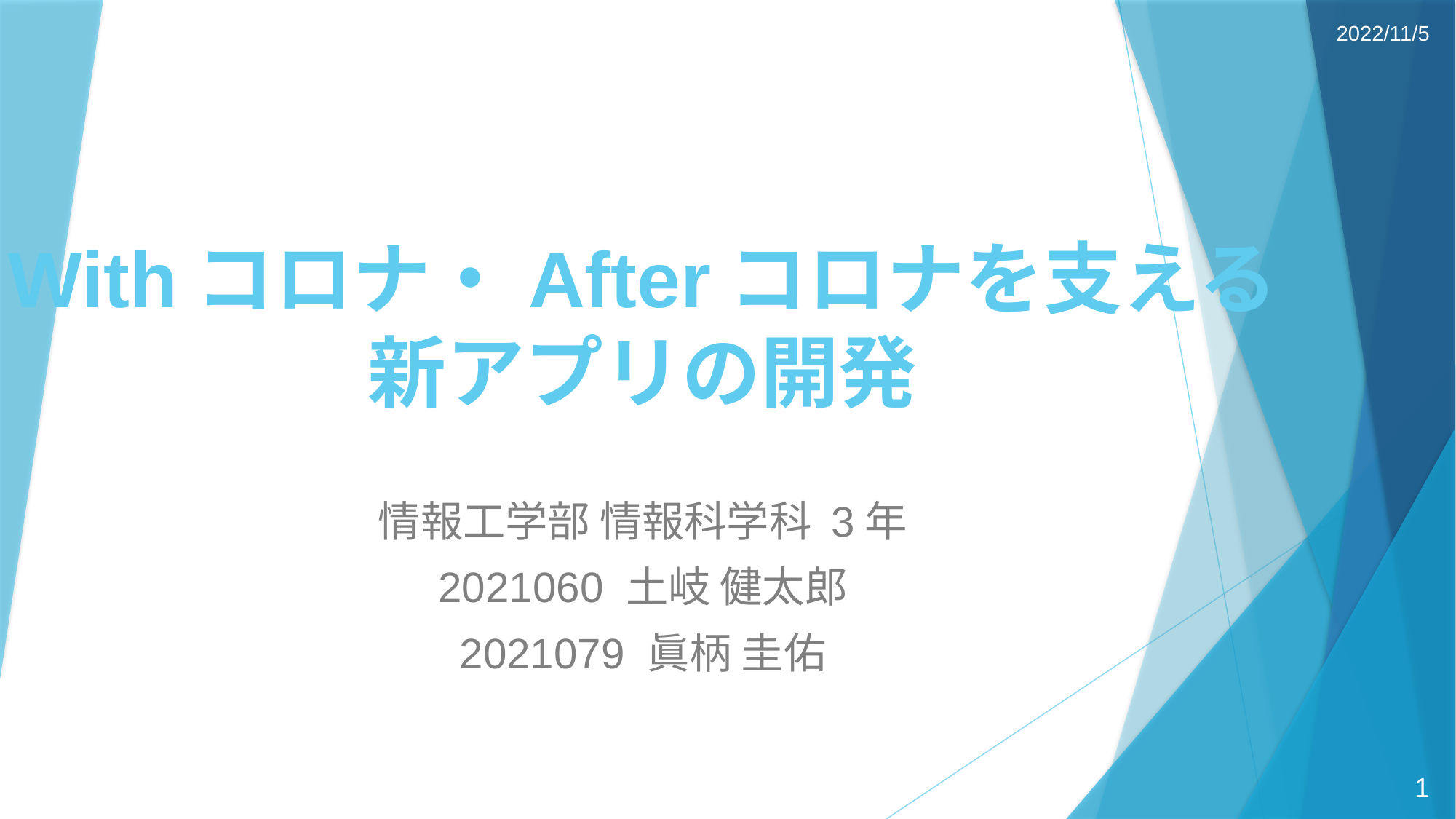

2022/11/5
# Withコロナ・Afterコロナを支える 新アプリの開発

情報工学部 情報科学科 3年
2021060 土岐 健太郎
2021079 眞柄 圭佑
1